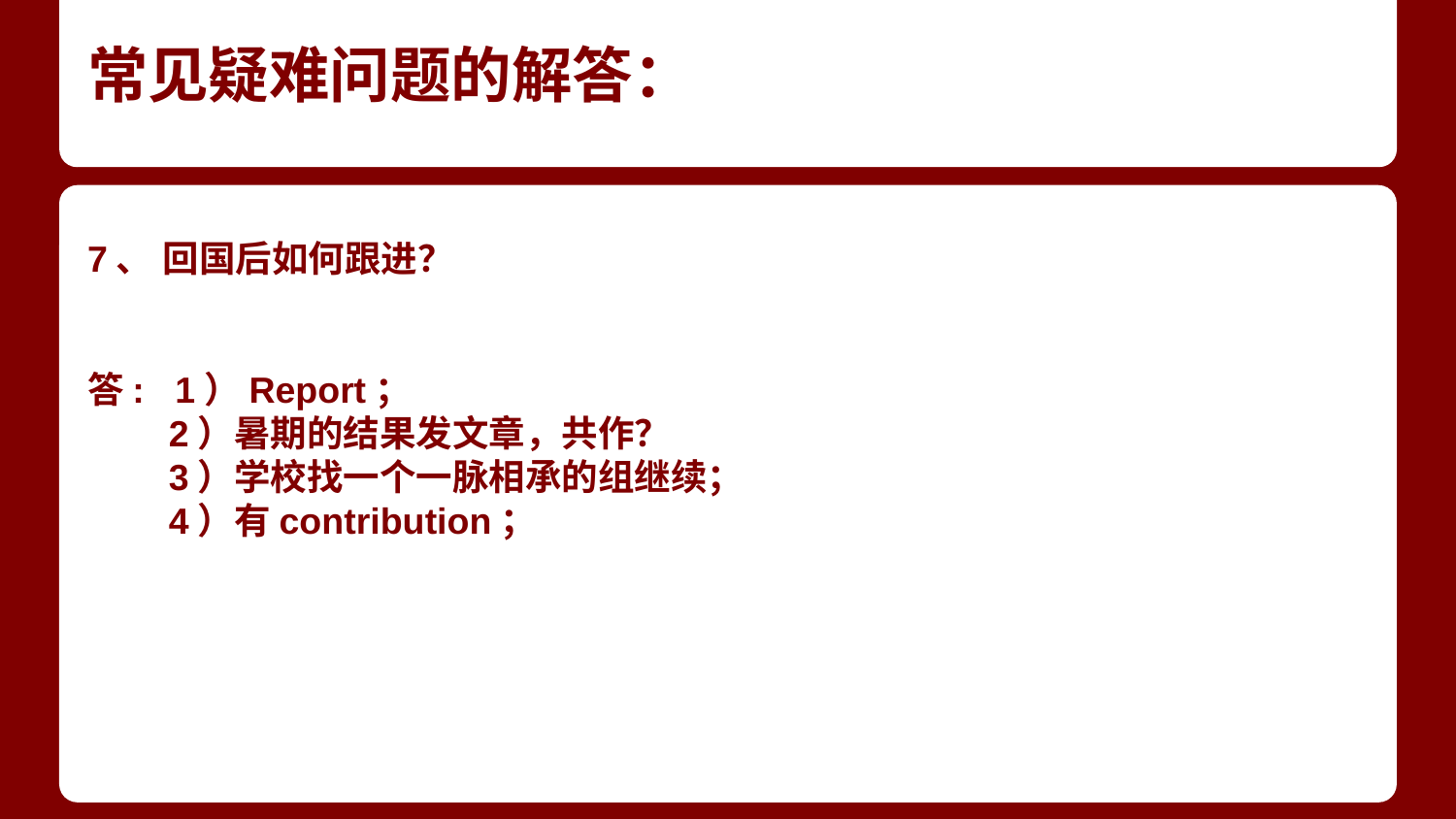

# 常见疑难问题的解答：
7、 回国后如何跟进？

答:   1）Report；
        2）暑期的结果发文章，共作？
        3）学校找一个一脉相承的组继续；
        4）有contribution；